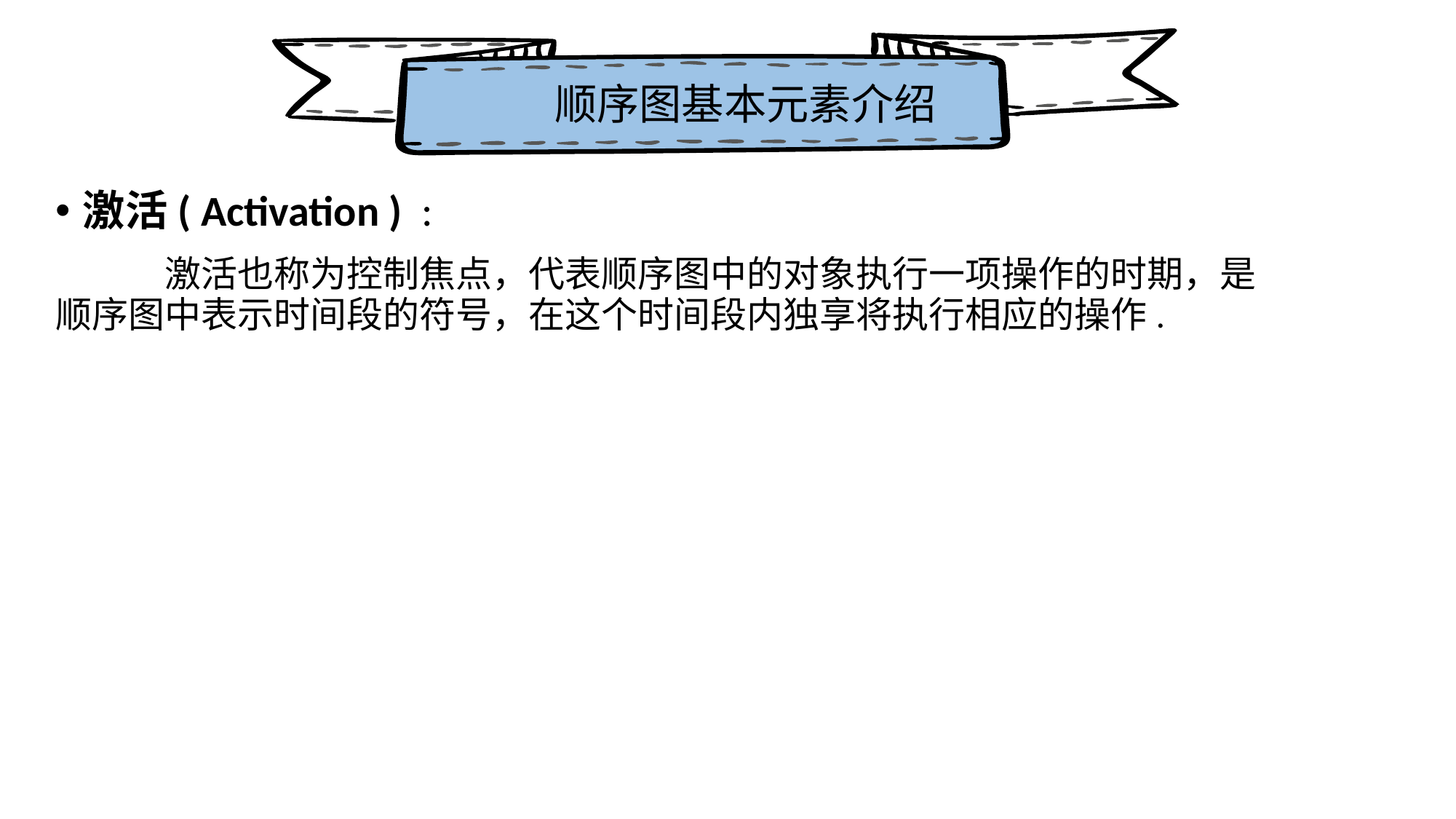

顺序图基本元素介绍
激活( Activation )  :
	激活也称为控制焦点，代表顺序图中的对象执行一项操作的时期，是顺序图中表示时间段的符号，在这个时间段内独享将执行相应的操作.